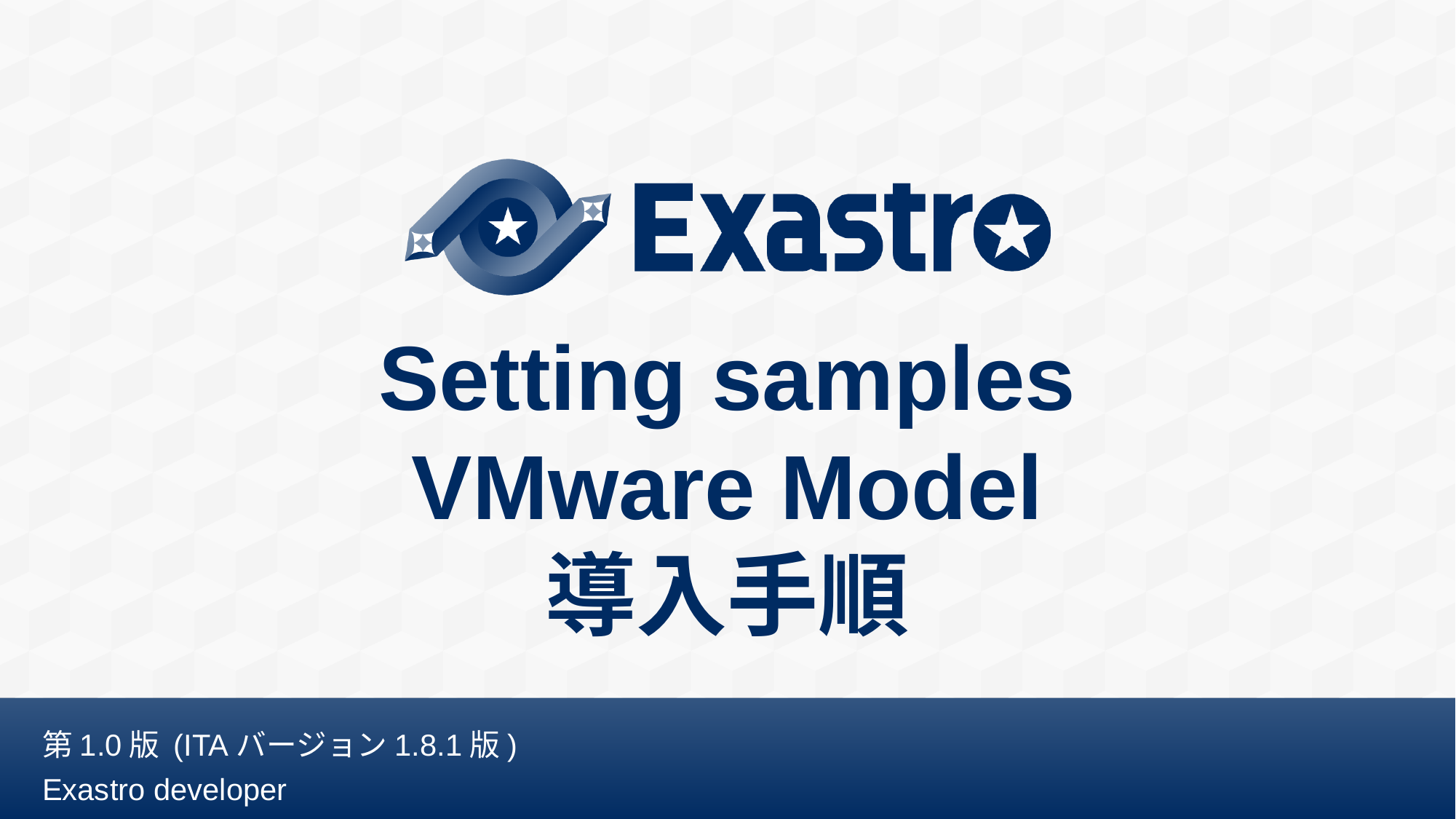

# Setting samples VMware Model 導入手順
第1.0版 (ITAバージョン1.8.1版)
Exastro developer